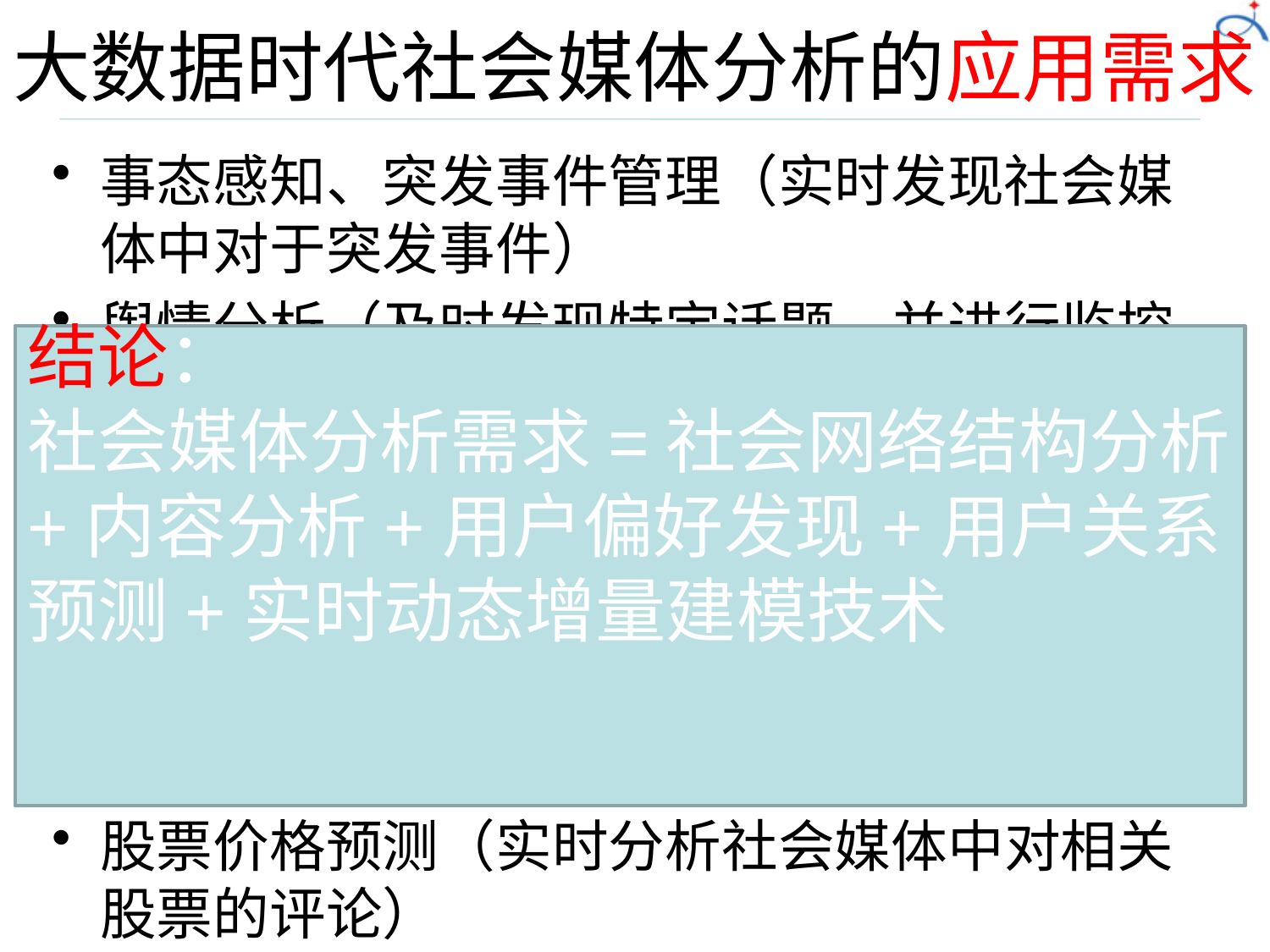

# 大数据时代社会媒体分析的应用需求
事态感知、突发事件管理（实时发现社会媒体中对于突发事件）
舆情分析（及时发现特定话题，并进行监控和预测，以及对话题的信息加以疏导）
客户关系管理（分析社会媒体中对相关产品的评论）取代传统的产品抽样调查
定向信息发布（分析社会媒体中用户生成内容的位置标注信息）
定向广告（分析社会媒体用户偏好）
股票价格预测（实时分析社会媒体中对相关股票的评论）

结论：
社会媒体分析需求=社会网络结构分析+内容分析+用户偏好发现+用户关系预测+实时动态增量建模技术